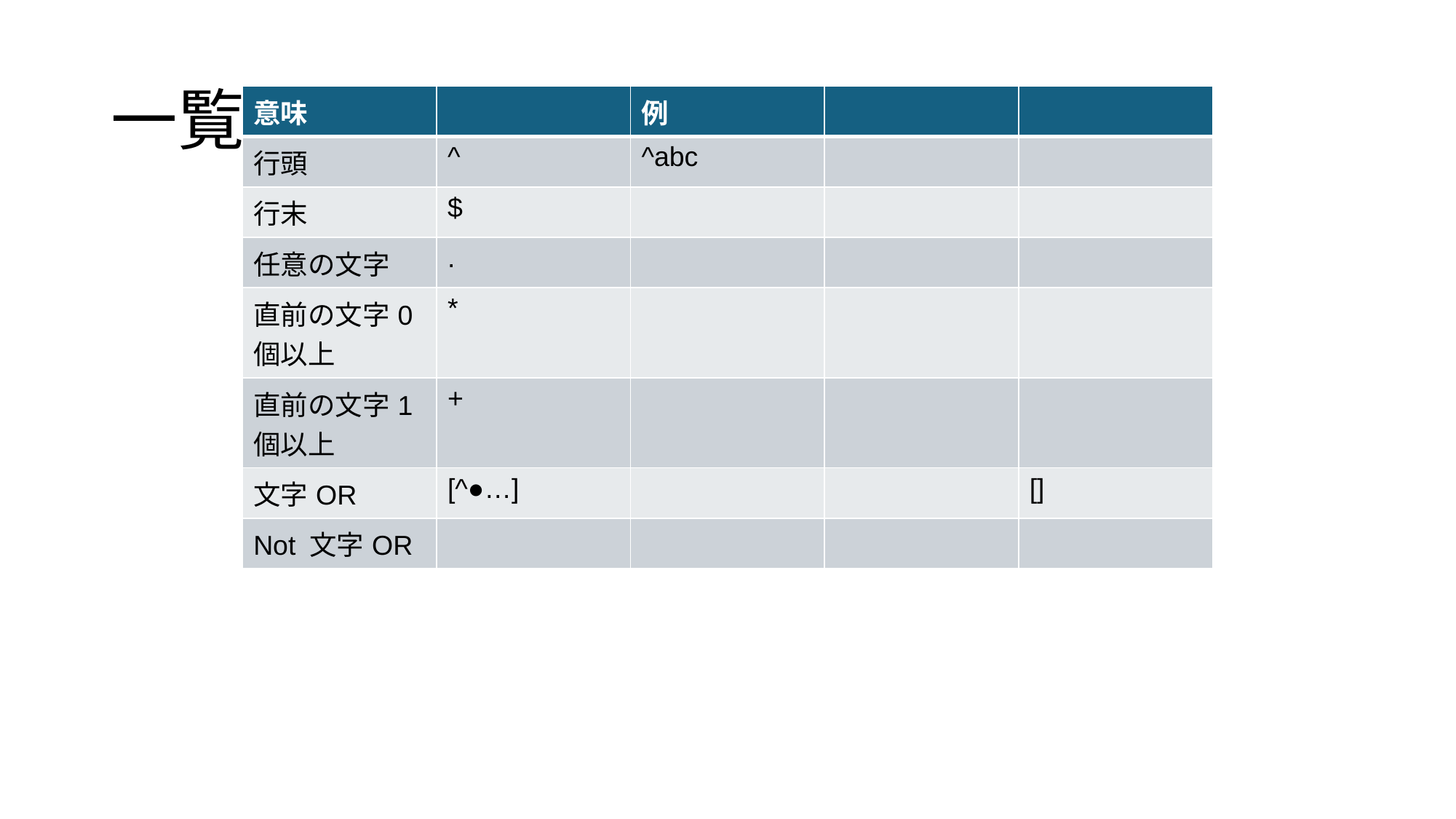

# 一覧
| 意味 |  | 例 |  |  |
| --- | --- | --- | --- | --- |
| 行頭 | ^ | ^abc |  |  |
| 行末 | $ |  |  |  |
| 任意の文字 | . |  |  |  |
| 直前の文字0個以上 | \* |  |  |  |
| 直前の文字1個以上 | + |  |  |  |
| 文字OR | [^●…] |  |  | [] |
| Not 文字OR |  |  |  |  |